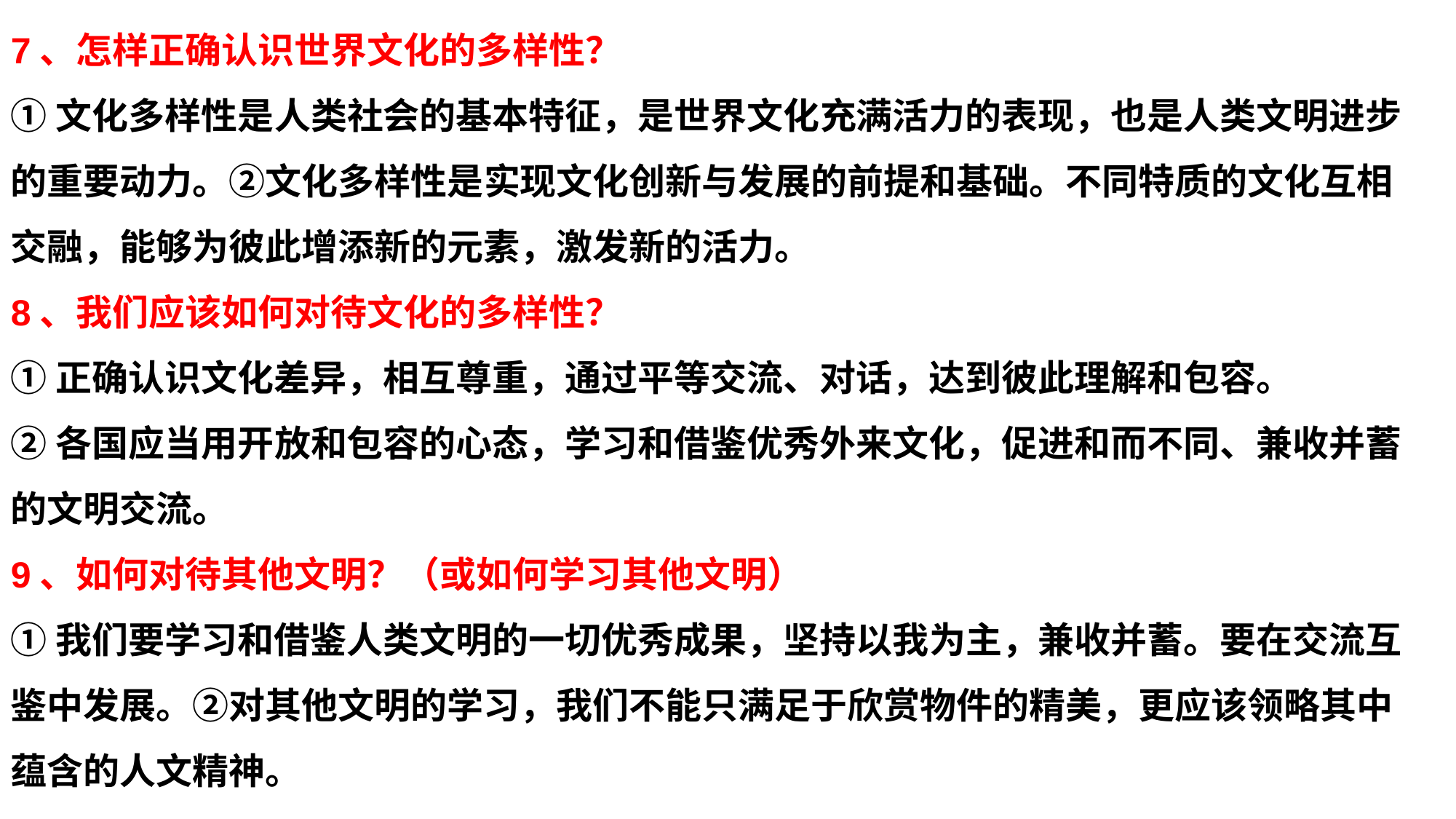

7、怎样正确认识世界文化的多样性？
①文化多样性是人类社会的基本特征，是世界文化充满活力的表现，也是人类文明进步的重要动力。②文化多样性是实现文化创新与发展的前提和基础。不同特质的文化互相交融，能够为彼此增添新的元素，激发新的活力。
8、我们应该如何对待文化的多样性？
①正确认识文化差异，相互尊重，通过平等交流、对话，达到彼此理解和包容。
②各国应当用开放和包容的心态，学习和借鉴优秀外来文化，促进和而不同、兼收并蓄的文明交流。
9、如何对待其他文明？（或如何学习其他文明）
①我们要学习和借鉴人类文明的一切优秀成果，坚持以我为主，兼收并蓄。要在交流互鉴中发展。②对其他文明的学习，我们不能只满足于欣赏物件的精美，更应该领略其中蕴含的人文精神。